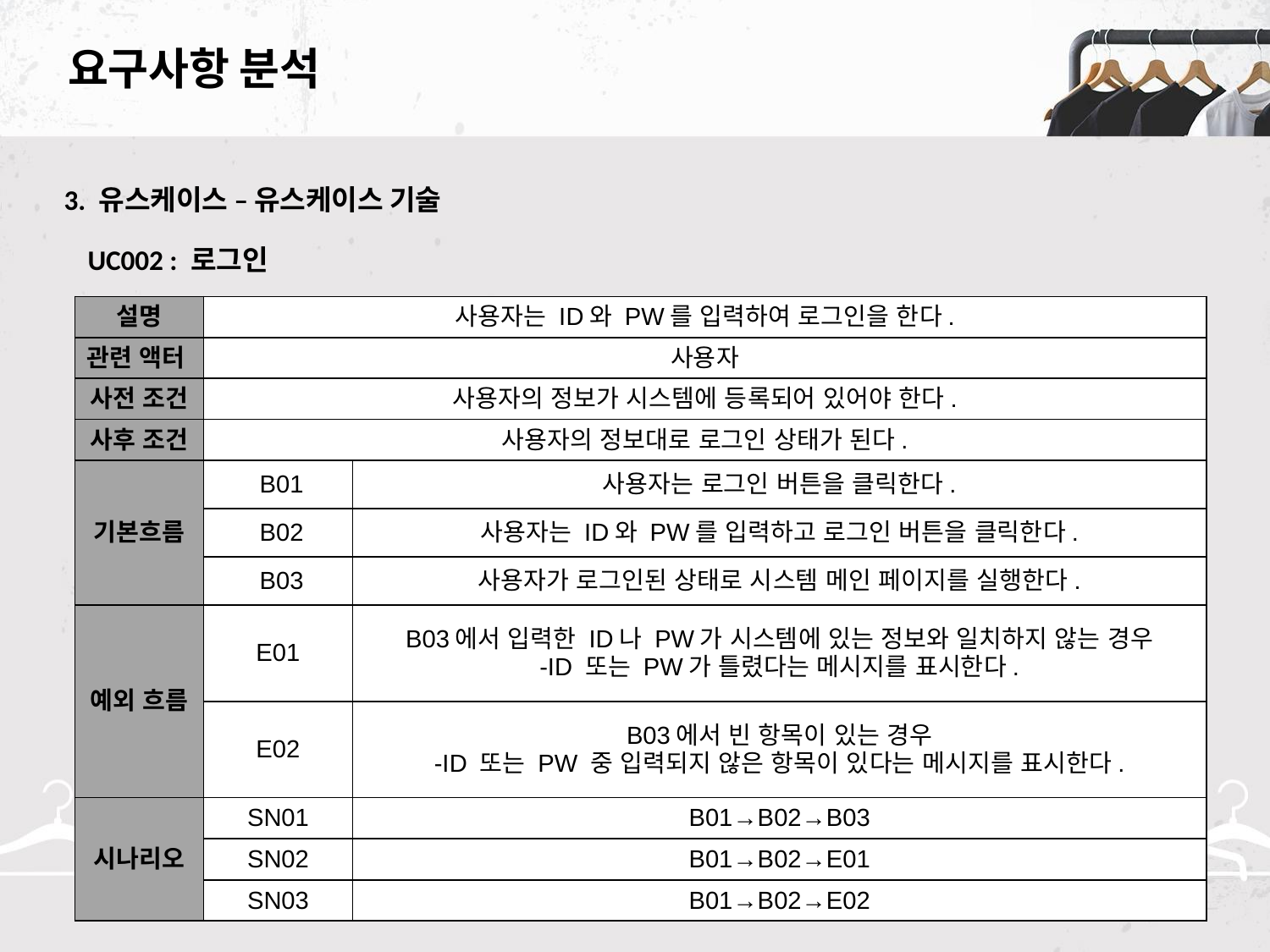

# 요구사항 분석
3. 유스케이스 – 유스케이스 기술
UC002 : 로그인
| 설명 | 사용자는 ID와 PW를 입력하여 로그인을 한다. |  |
| --- | --- | --- |
| 관련 액터 | 사용자 |  |
| 사전 조건 | 사용자의 정보가 시스템에 등록되어 있어야 한다. |  |
| 사후 조건 | 사용자의 정보대로 로그인 상태가 된다. |  |
| 기본흐름 | B01 | 사용자는 로그인 버튼을 클릭한다. |
|  | B02 | 사용자는 ID와 PW를 입력하고 로그인 버튼을 클릭한다. |
|  | B03 | 사용자가 로그인된 상태로 시스템 메인 페이지를 실행한다. |
| 예외 흐름 | E01 | B03에서 입력한 ID나 PW가 시스템에 있는 정보와 일치하지 않는 경우 -ID 또는 PW가 틀렸다는 메시지를 표시한다. |
|  | E02 | B03에서 빈 항목이 있는 경우 -ID 또는 PW 중 입력되지 않은 항목이 있다는 메시지를 표시한다. |
| 시나리오 | SN01 | B01→B02→B03 |
|  | SN02 | B01→B02→E01 |
|  | SN03 | B01→B02→E02 |